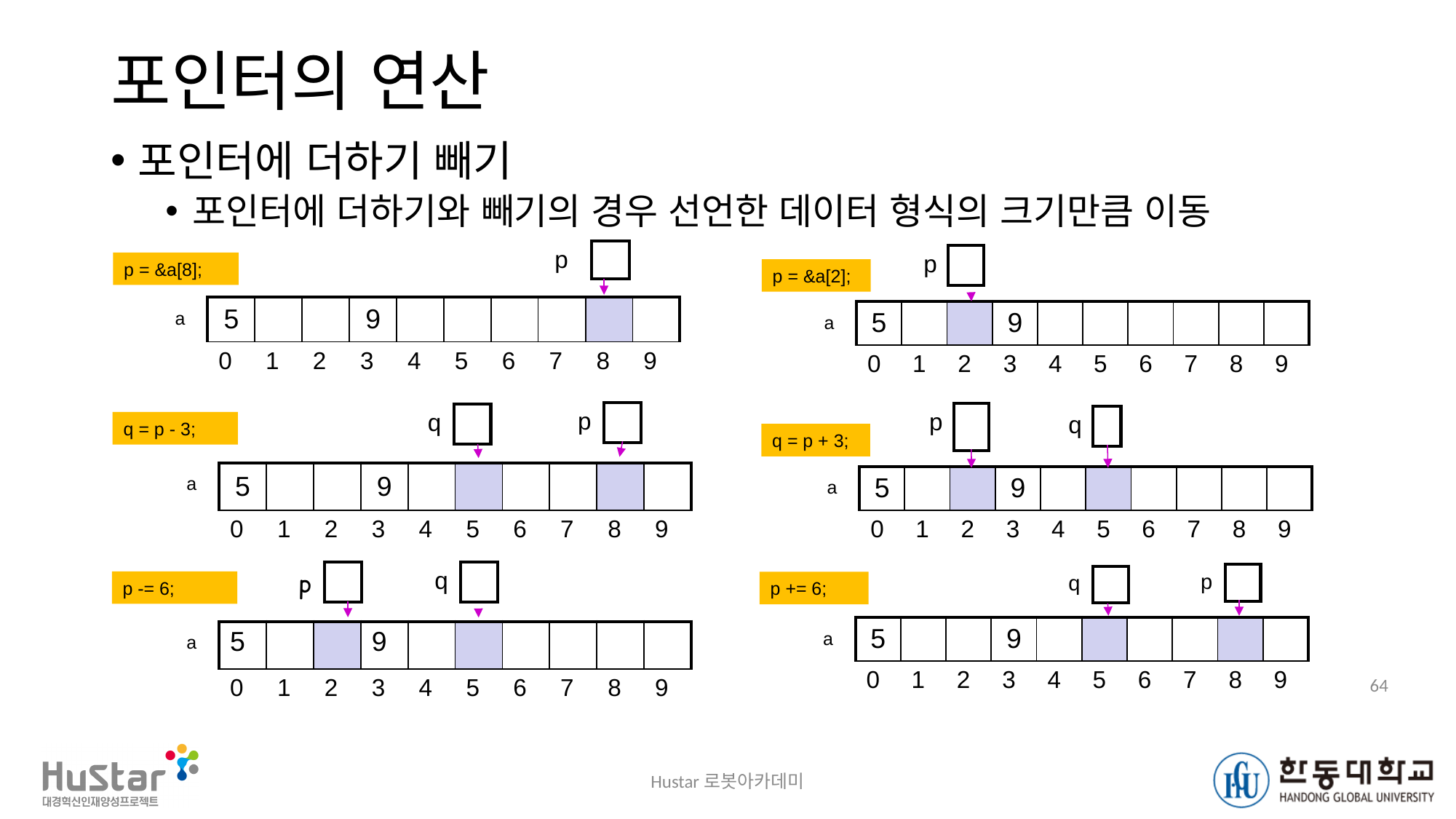

# 포인터의 연산
포인터에 더하기 빼기
포인터에 더하기와 빼기의 경우 선언한 데이터 형식의 크기만큼 이동
| p |  |
| --- | --- |
| p |  |
| --- | --- |
p = &a[8];
p = &a[2];

| 5 |  |  | 9 |  |  |  |  |  |  |
| --- | --- | --- | --- | --- | --- | --- | --- | --- | --- |
| 0 | 1 | 2 | 3 | 4 | 5 | 6 | 7 | 8 | 9 |

| 5 |  |  | 9 |  |  |  |  |  |  |
| --- | --- | --- | --- | --- | --- | --- | --- | --- | --- |
| 0 | 1 | 2 | 3 | 4 | 5 | 6 | 7 | 8 | 9 |
a
a
| p |  |
| --- | --- |
| p |  |
| --- | --- |
| q |  |
| --- | --- |
| q |  |
| --- | --- |
q = p - 3;
q = p + 3;

| 5 |  |  | 9 |  |  |  |  |  |  |
| --- | --- | --- | --- | --- | --- | --- | --- | --- | --- |
| 0 | 1 | 2 | 3 | 4 | 5 | 6 | 7 | 8 | 9 |
| 5 |  |  | 9 |  |  |  |  |  |  |
| --- | --- | --- | --- | --- | --- | --- | --- | --- | --- |
| 0 | 1 | 2 | 3 | 4 | 5 | 6 | 7 | 8 | 9 |
a
a
| p |  |
| --- | --- |
| q |  |
| --- | --- |
| p |  |
| --- | --- |
| q |  |
| --- | --- |
p -= 6;
p += 6;

| 5 |  |  | 9 |  |  |  |  |  |  |
| --- | --- | --- | --- | --- | --- | --- | --- | --- | --- |
| 0 | 1 | 2 | 3 | 4 | 5 | 6 | 7 | 8 | 9 |
| 5 |  |  | 9 |  |  |  |  |  |  |
| --- | --- | --- | --- | --- | --- | --- | --- | --- | --- |
| 0 | 1 | 2 | 3 | 4 | 5 | 6 | 7 | 8 | 9 |
a
a
64
Hustar로봇아카데미